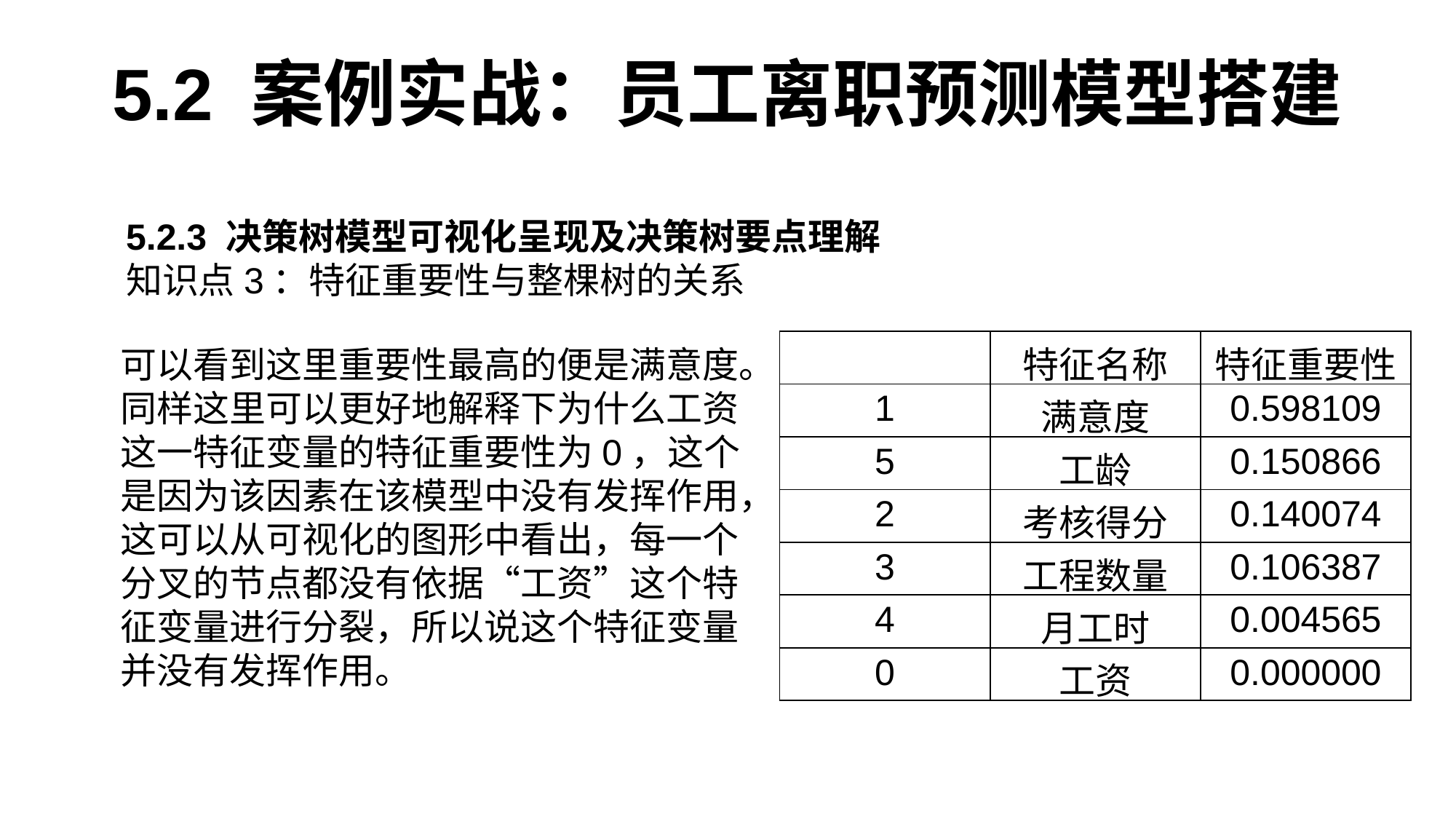

5.2 案例实战：员工离职预测模型搭建
5.2.3 决策树模型可视化呈现及决策树要点理解
知识点3：特征重要性与整棵树的关系

|  | 特征名称 | 特征重要性 |
| --- | --- | --- |
| 1 | 满意度 | 0.598109 |
| 5 | 工龄 | 0.150866 |
| 2 | 考核得分 | 0.140074 |
| 3 | 工程数量 | 0.106387 |
| 4 | 月工时 | 0.004565 |
| 0 | 工资 | 0.000000 |
可以看到这里重要性最高的便是满意度。同样这里可以更好地解释下为什么工资这一特征变量的特征重要性为0，这个是因为该因素在该模型中没有发挥作用，这可以从可视化的图形中看出，每一个分叉的节点都没有依据“工资”这个特征变量进行分裂，所以说这个特征变量并没有发挥作用。